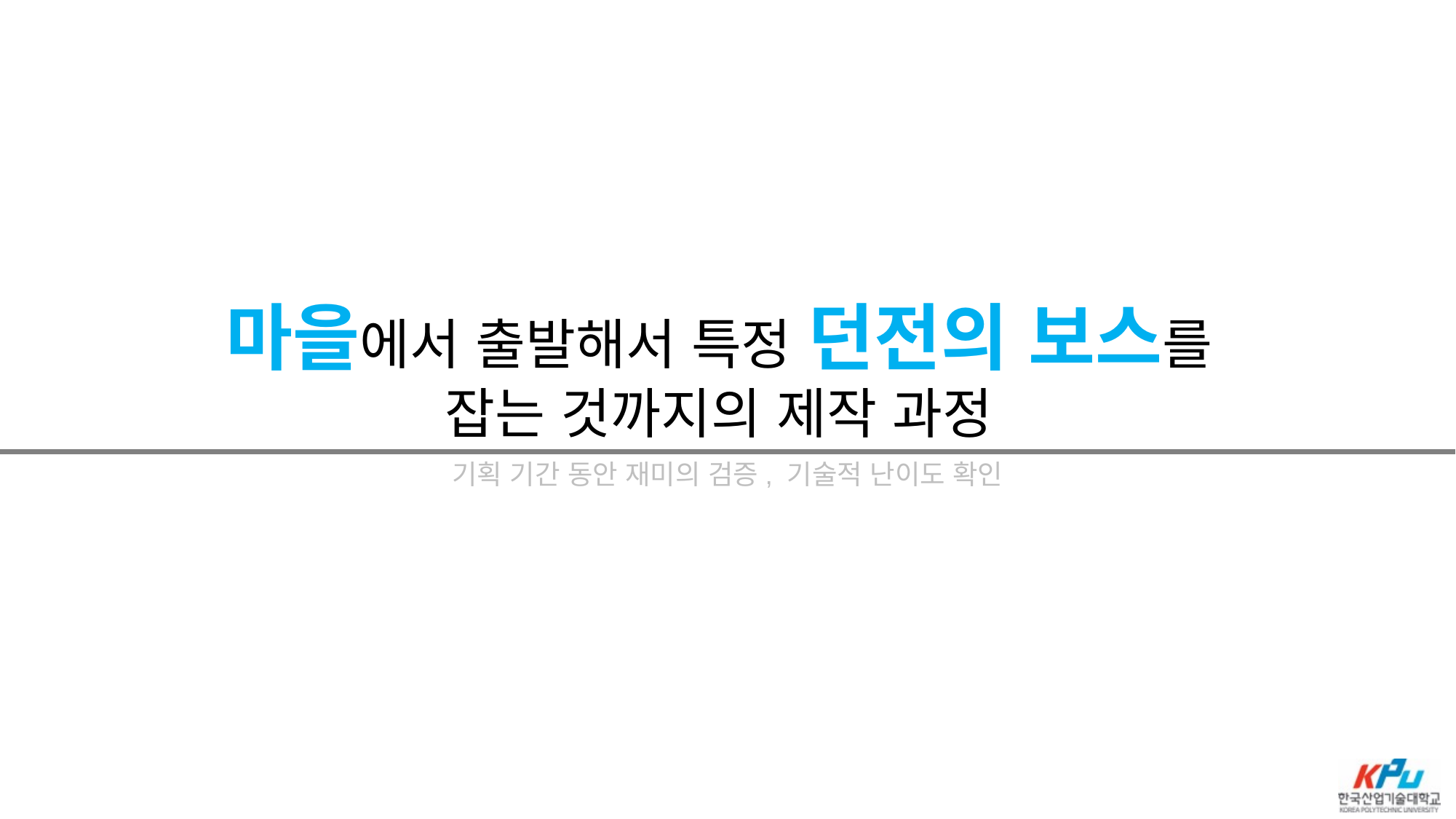

마을에서 출발해서 특정 던전의 보스를
잡는 것까지의 제작 과정
기획 기간 동안 재미의 검증, 기술적 난이도 확인